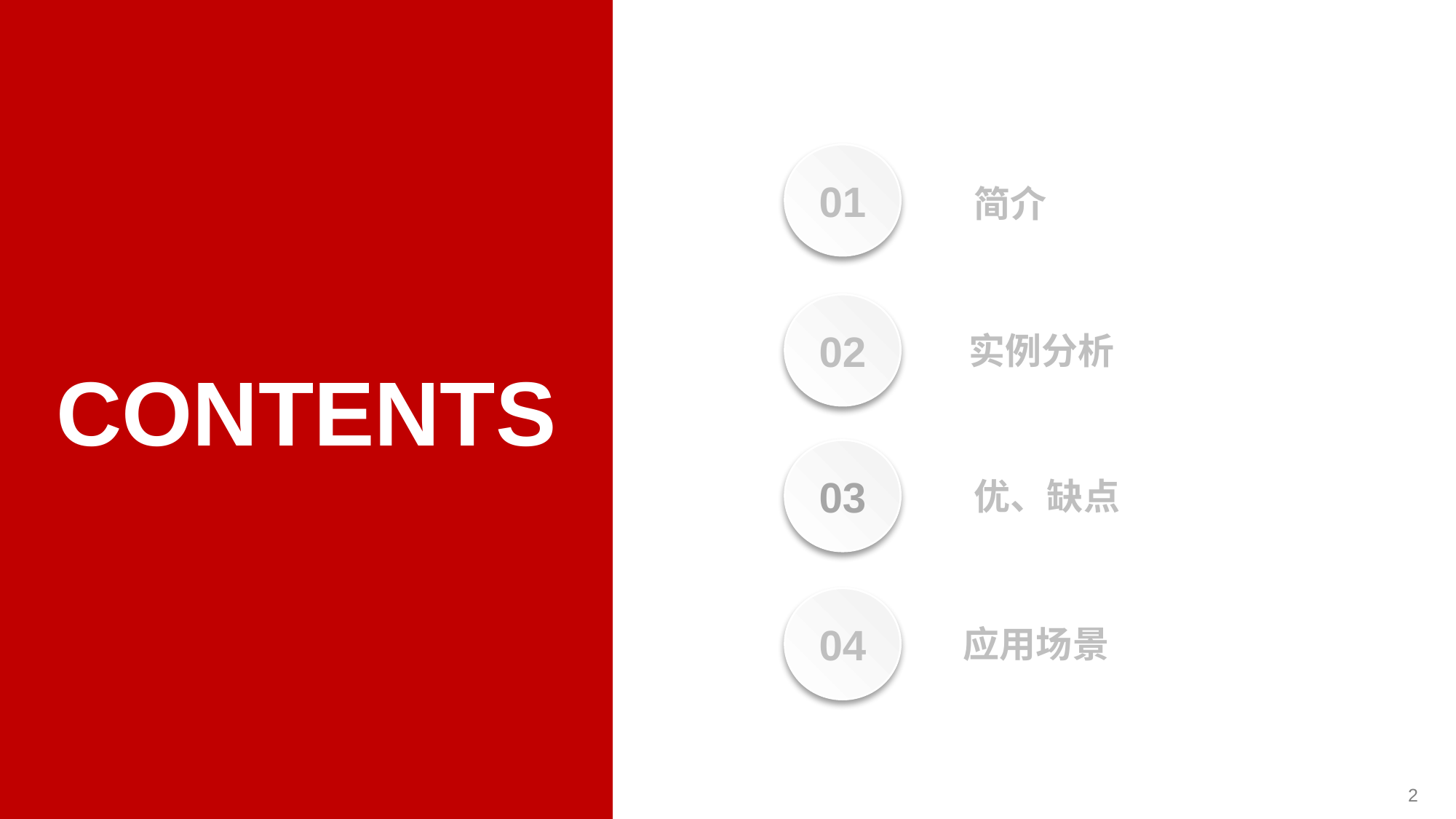

CONTENTS
01
简介
02
实例分析
03
优、缺点
04
应用场景